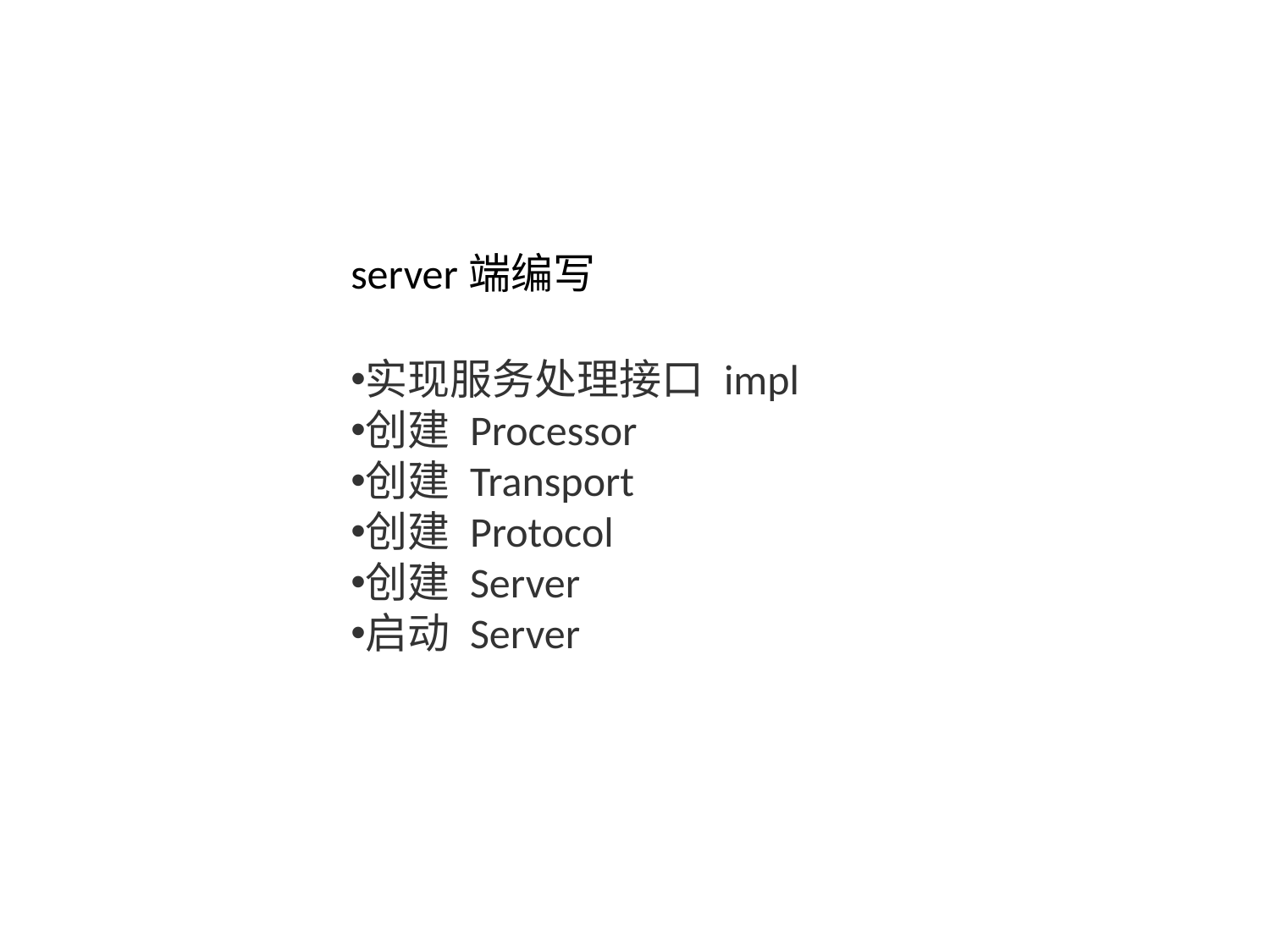

server端编写
实现服务处理接口 impl
创建 Processor
创建 Transport
创建 Protocol
创建 Server
启动 Server